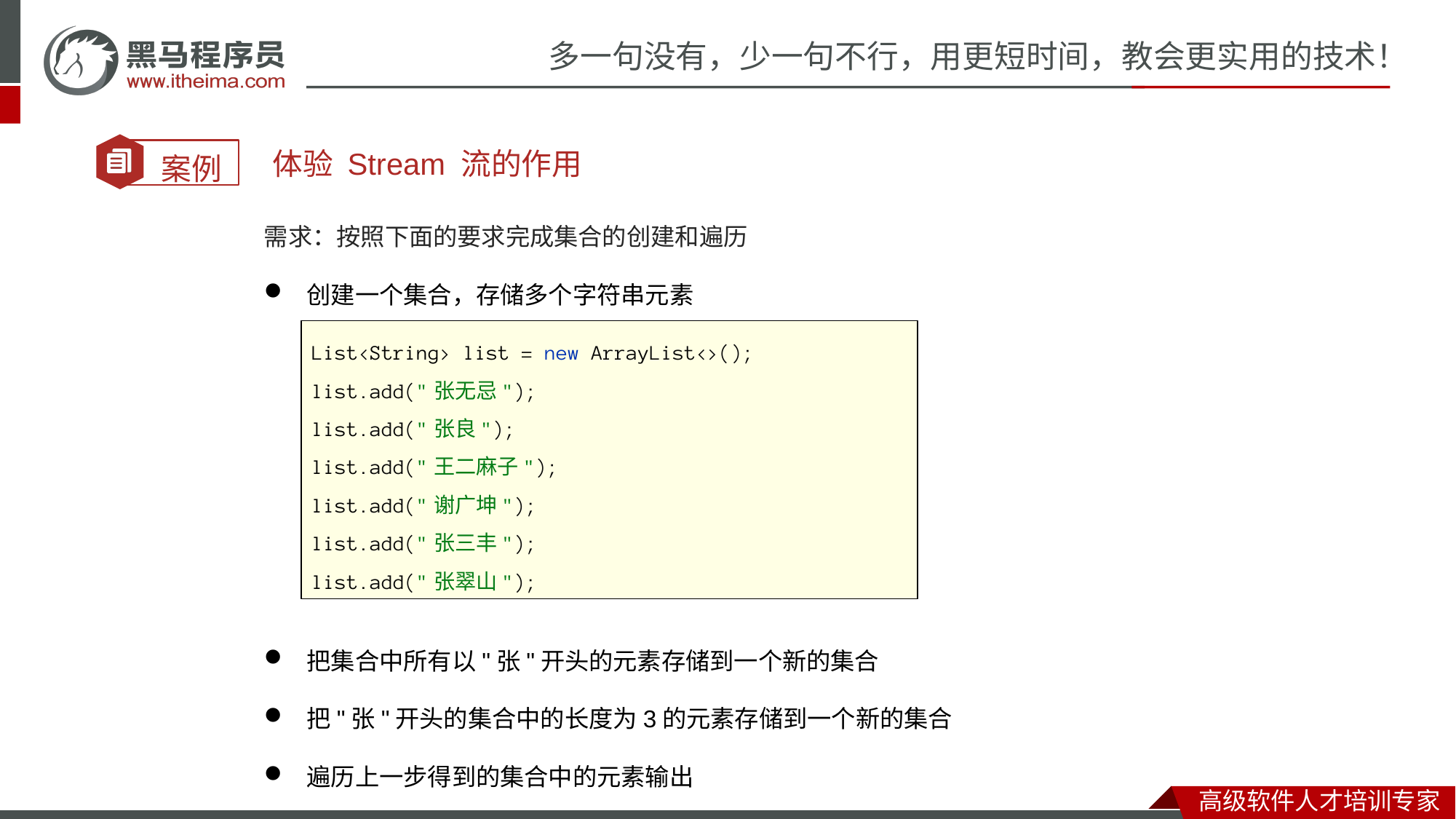

体验 Stream 流的作用
需求：按照下面的要求完成集合的创建和遍历
创建一个集合，存储多个字符串元素
List<String> list = new ArrayList<>();
list.add("张无忌");
list.add("张良");
list.add("王二麻子");
list.add("谢广坤");
list.add("张三丰");
list.add("张翠山");
把集合中所有以"张"开头的元素存储到一个新的集合
把"张"开头的集合中的长度为3的元素存储到一个新的集合
遍历上一步得到的集合中的元素输出